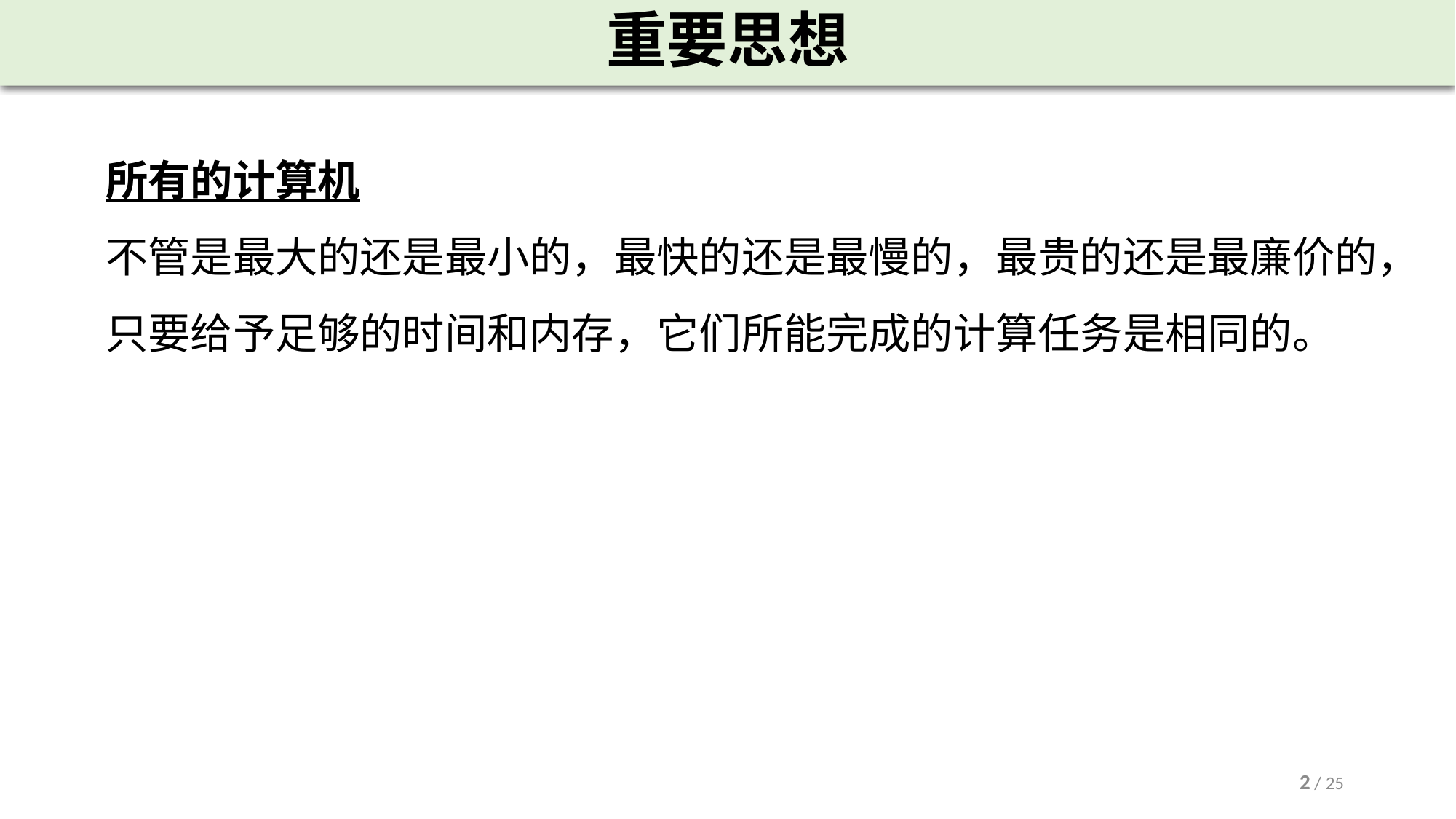

# 重要思想
所有的计算机
不管是最大的还是最小的，最快的还是最慢的，最贵的还是最廉价的，只要给予足够的时间和内存，它们所能完成的计算任务是相同的。
2 / 25